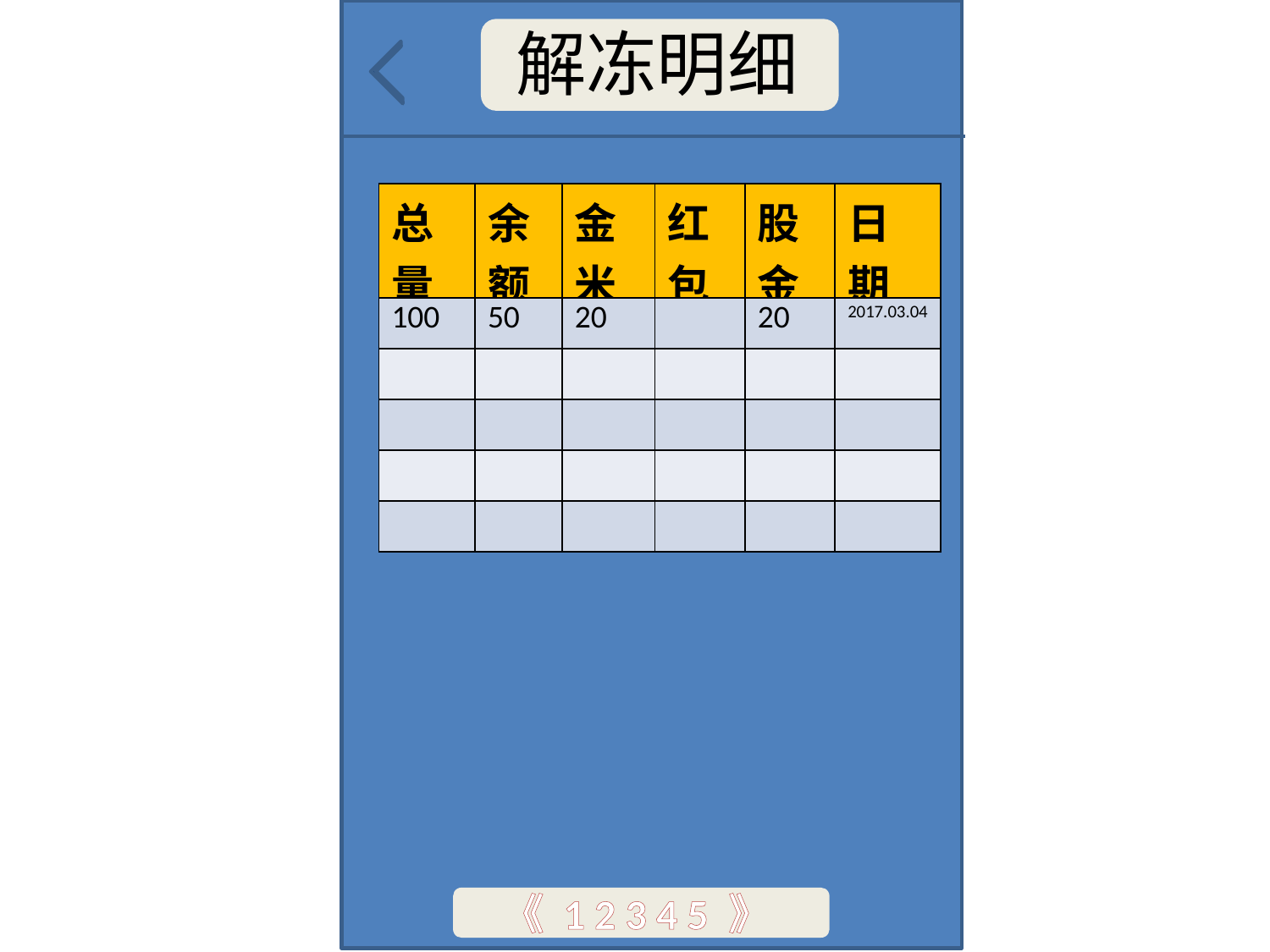

解冻明细

| 总量 | 余额 | 金米 | 红包 | 股金 | 日期 |
| --- | --- | --- | --- | --- | --- |
| 100 | 50 | 20 |  | 20 | 2017.03.04 |
|  |  |  |  |  |  |
|  |  |  |  |  |  |
|  |  |  |  |  |  |
|  |  |  |  |  |  |
《 1 2 3 4 5 》